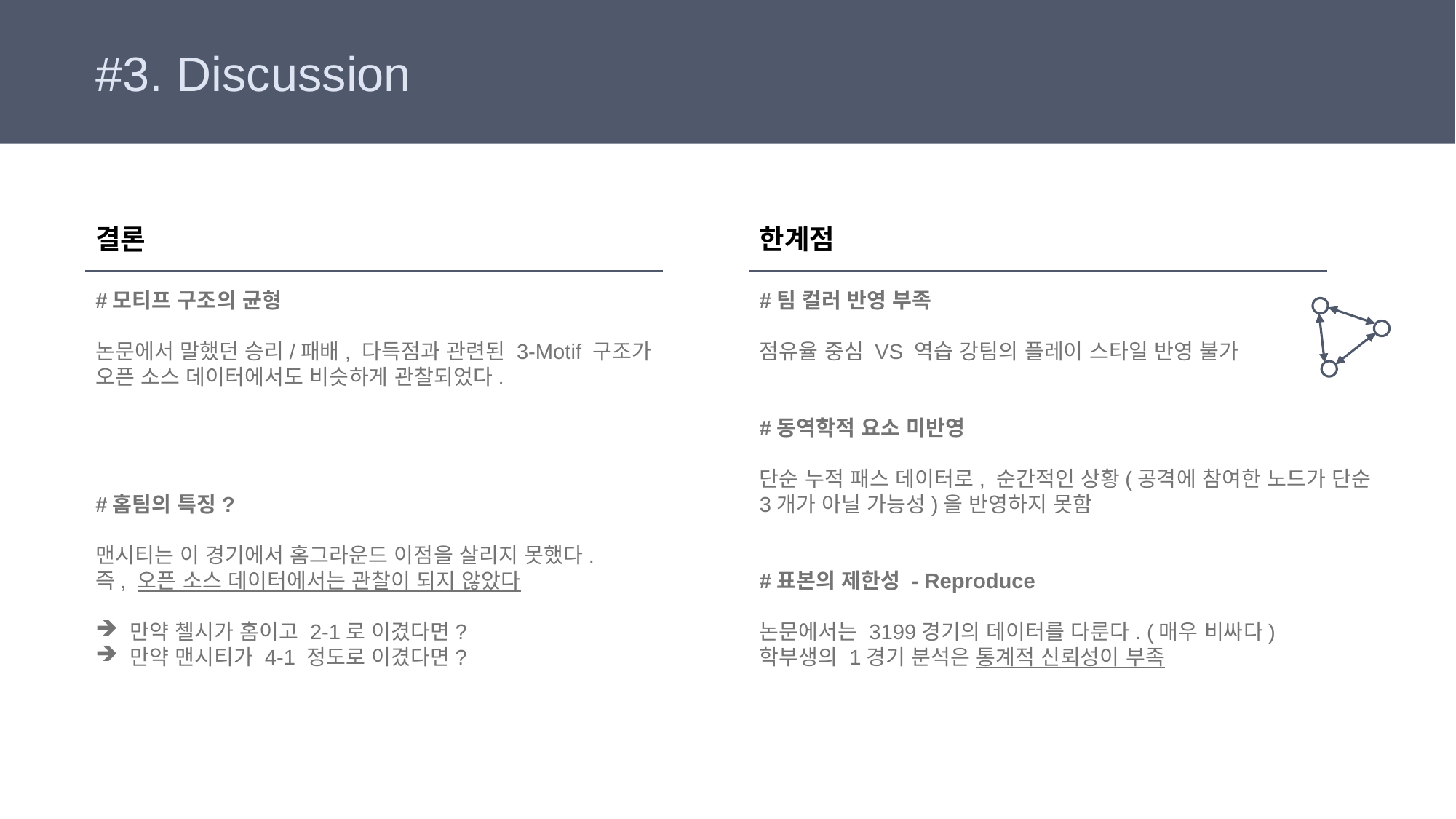

#3. Discussion
결론
#모티프 구조의 균형

논문에서 말했던 승리/패배, 다득점과 관련된 3-Motif 구조가
오픈 소스 데이터에서도 비슷하게 관찰되었다.

#홈팀의 특징?

맨시티는 이 경기에서 홈그라운드 이점을 살리지 못했다.
즉, 오픈 소스 데이터에서는 관찰이 되지 않았다

만약 첼시가 홈이고 2-1로 이겼다면?
만약 맨시티가 4-1 정도로 이겼다면?
한계점
#팀 컬러 반영 부족

점유율 중심 VS 역습 강팀의 플레이 스타일 반영 불가

#동역학적 요소 미반영

단순 누적 패스 데이터로, 순간적인 상황(공격에 참여한 노드가 단순
3개가 아닐 가능성)을 반영하지 못함

#표본의 제한성 - Reproduce

논문에서는 3199경기의 데이터를 다룬다. (매우 비싸다)
학부생의 1경기 분석은 통계적 신뢰성이 부족